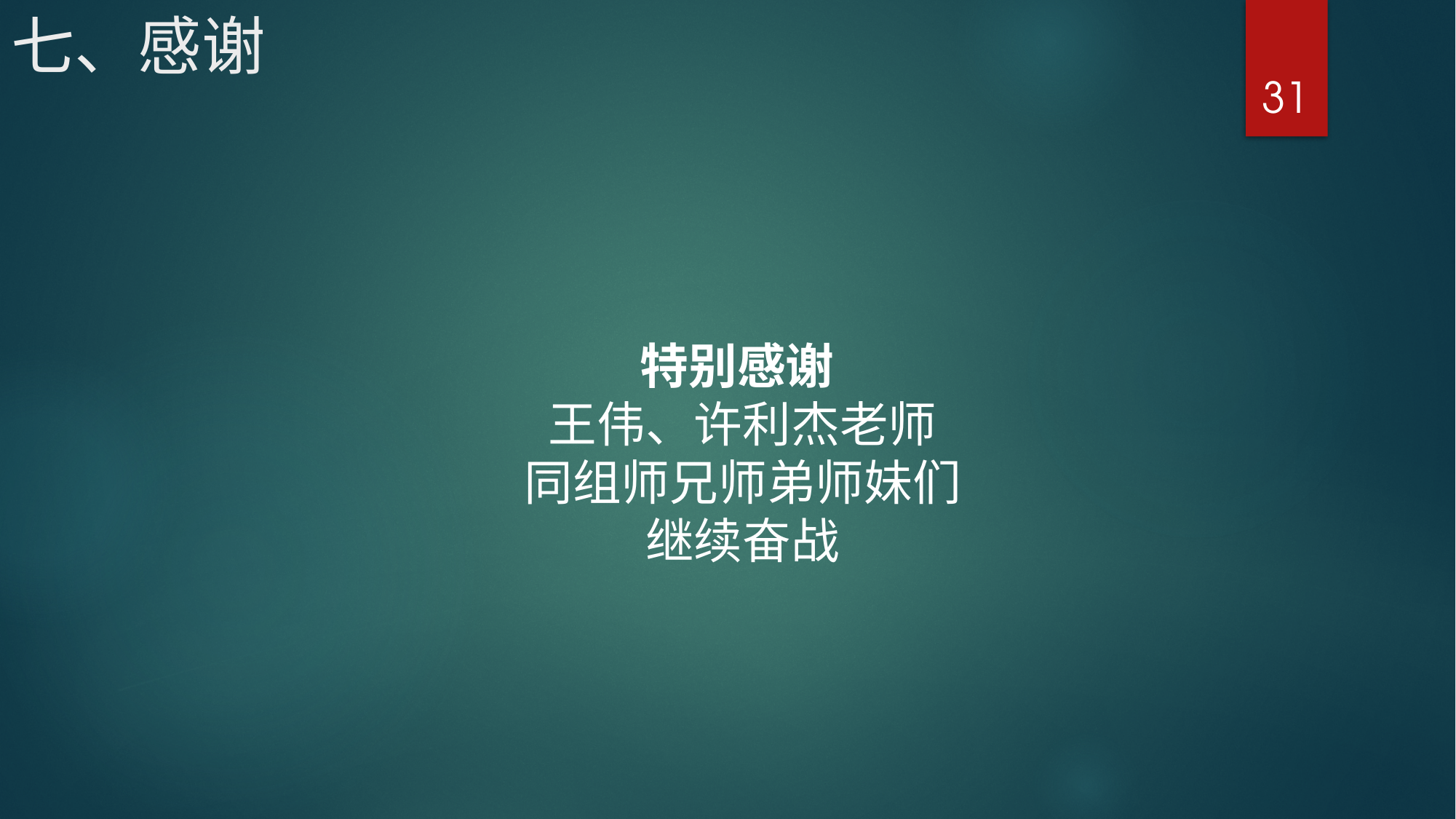

# 七、感谢

31

特别感谢
王伟、许利杰老师
同组师兄师弟师妹们
继续奋战